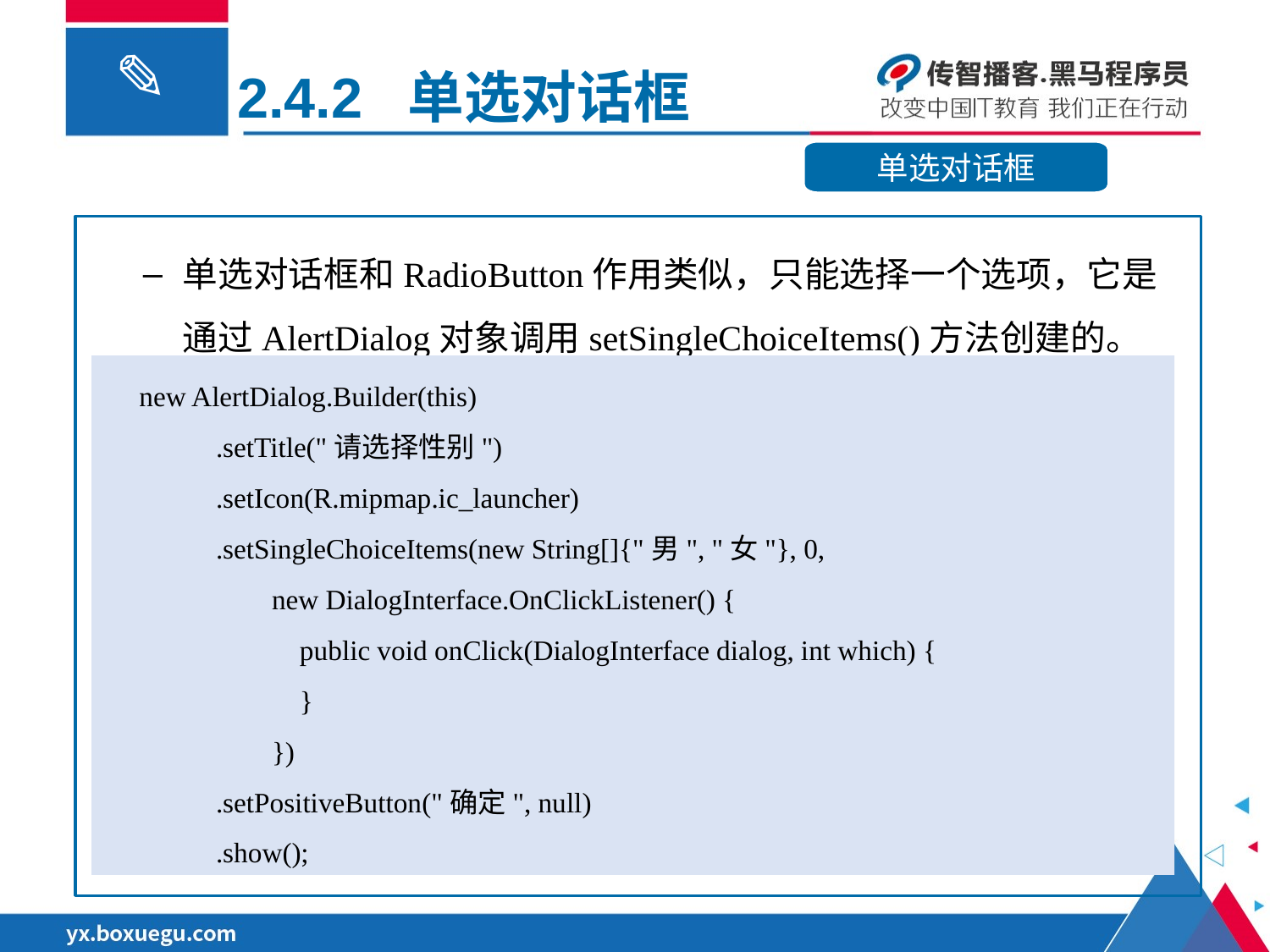

2.4.2  单选对话框

单选对话框

单选对话框和RadioButton作用类似，只能选择一个选项，它是通过AlertDialog对象调用setSingleChoiceItems()方法创建的。
     new AlertDialog.Builder(this)
                .setTitle("请选择性别")
                .setIcon(R.mipmap.ic_launcher)
                .setSingleChoiceItems(new String[]{"男", "女"}, 0,
                        new DialogInterface.OnClickListener() {
                            public void onClick(DialogInterface dialog, int which) {
                            }
                        })
                .setPositiveButton("确定", null)
                .show();